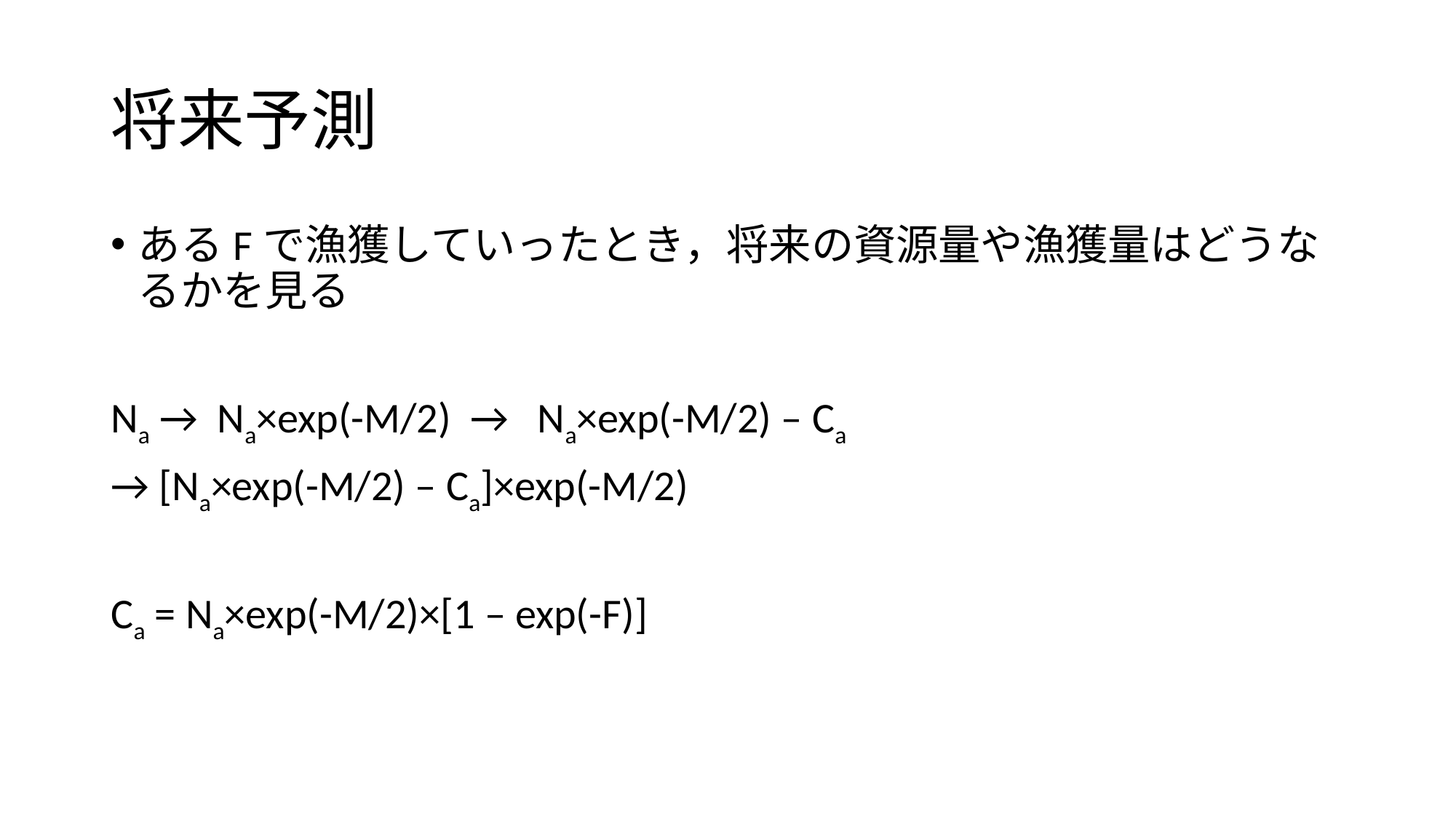

# 将来予測
あるFで漁獲していったとき，将来の資源量や漁獲量はどうなるかを見る

Na →  Na×exp(-M/2)  →   Na×exp(-M/2) – Ca
→ [Na×exp(-M/2) – Ca]×exp(-M/2)

Ca = Na×exp(-M/2)×[1 – exp(-F)]